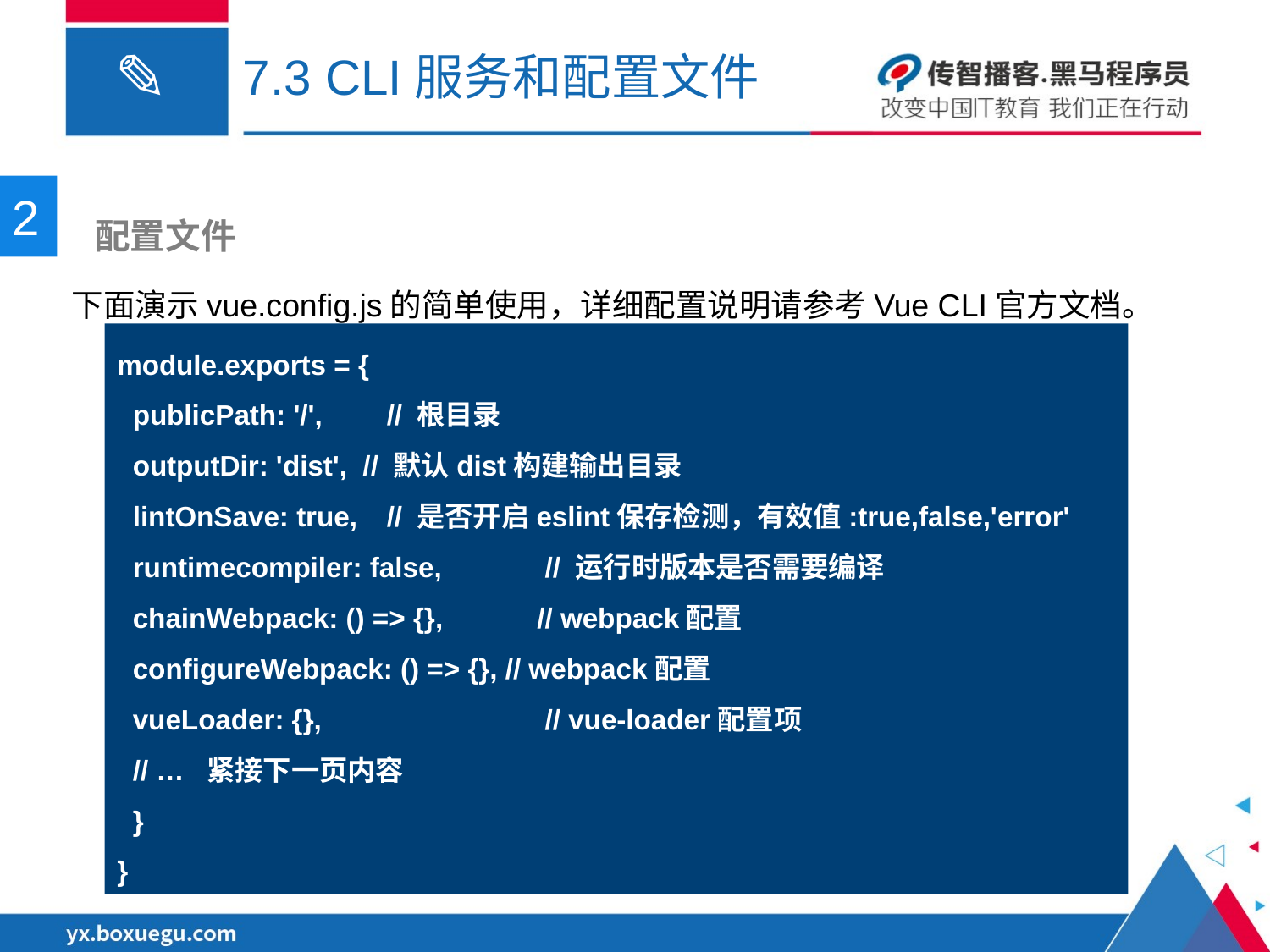

# 7.3 CLI服务和配置文件

2
  配置文件
下面演示vue.config.js的简单使用，详细配置说明请参考Vue CLI官方文档。
module.exports = {
  publicPath: '/',	  // 根目录
  outputDir: 'dist',  // 默认dist构建输出目录
  lintOnSave: true,	  // 是否开启eslint保存检测，有效值:true,false,'error'
  runtimecompiler: false,	      // 运行时版本是否需要编译
  chainWebpack: () => {},	     // webpack配置
  configureWebpack: () => {}, // webpack配置
  vueLoader: {},                	      // vue-loader配置项
  // …  紧接下一页内容
  }
}